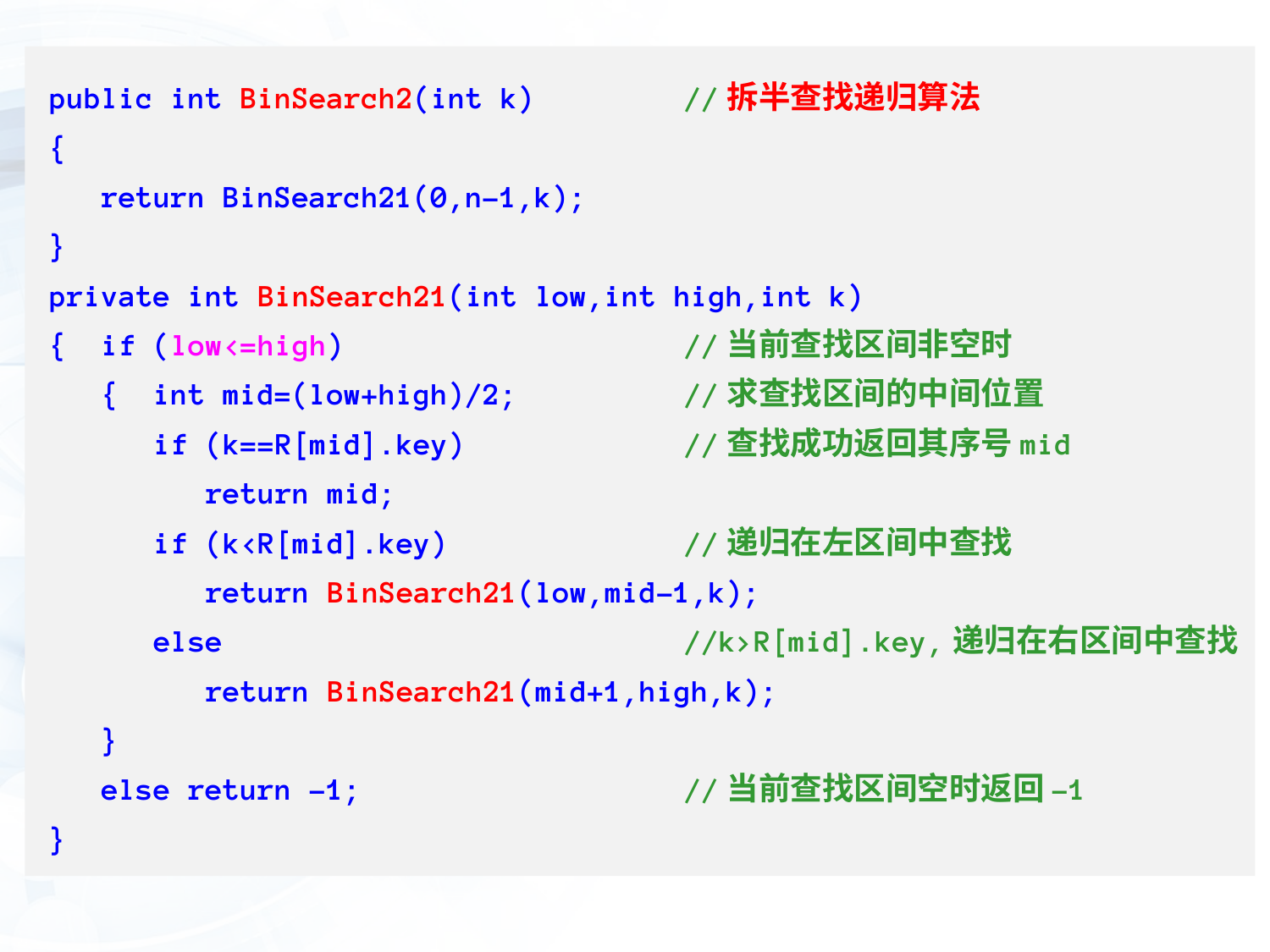

public int BinSearch2(int k)	 	//拆半查找递归算法
{
   return BinSearch21(0,n-1,k);
}
private int BinSearch21(int low,int high,int k)
{  if (low<=high)		 	//当前查找区间非空时
   {  int mid=(low+high)/2;		//求查找区间的中间位置
      if (k==R[mid].key)		//查找成功返回其序号mid
         return mid;
      if (k<R[mid].key)		//递归在左区间中查找
         return BinSearch21(low,mid-1,k);
      else				//k>R[mid].key,递归在右区间中查找
         return BinSearch21(mid+1,high,k);
   }
   else return -1;			//当前查找区间空时返回-1
}